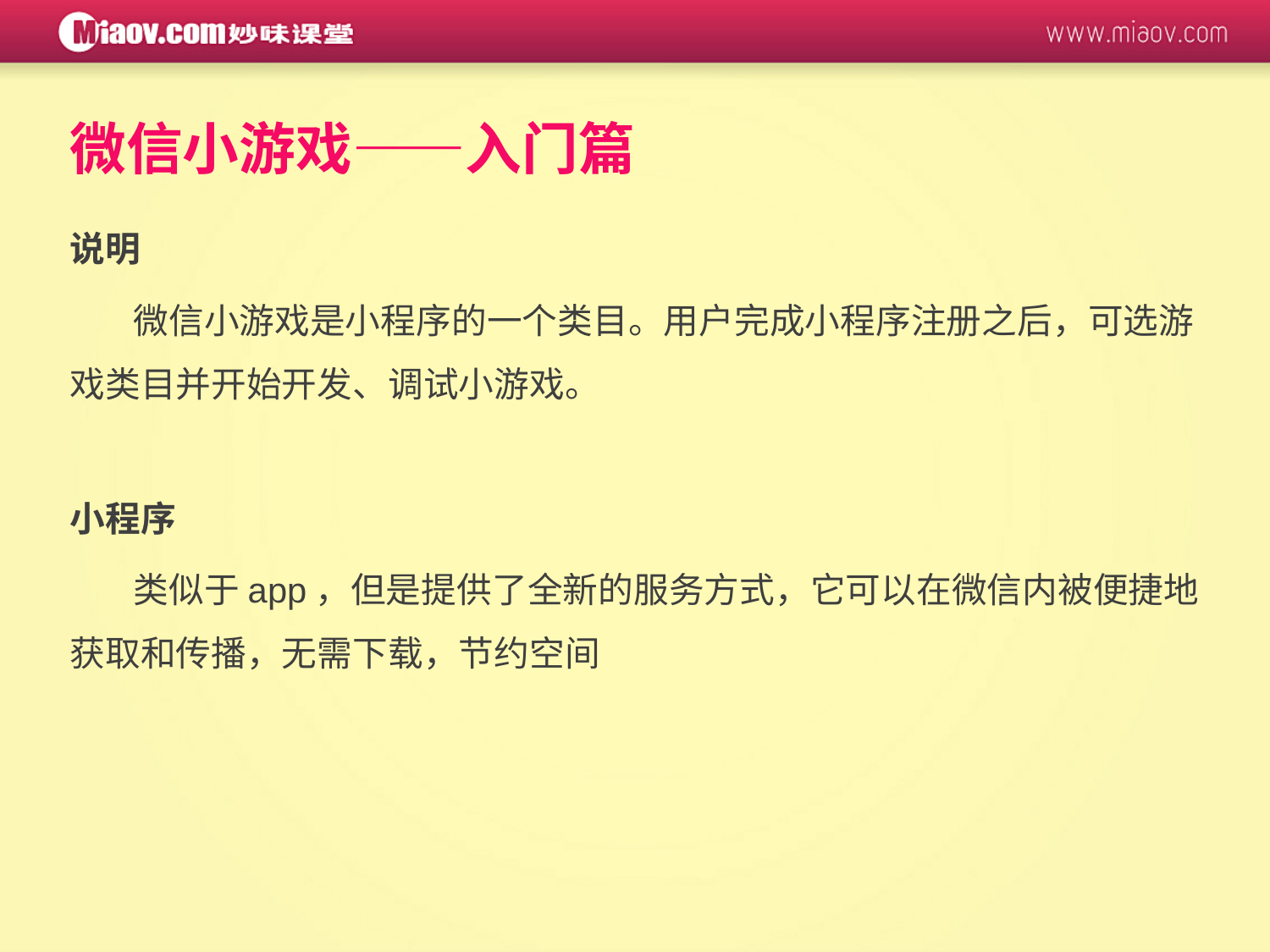

微信小游戏——入门篇

说明
微信小游戏是小程序的一个类目。用户完成小程序注册之后，可选游戏类目并开始开发、调试小游戏。

小程序
类似于app，但是提供了全新的服务方式，它可以在微信内被便捷地获取和传播，无需下载，节约空间